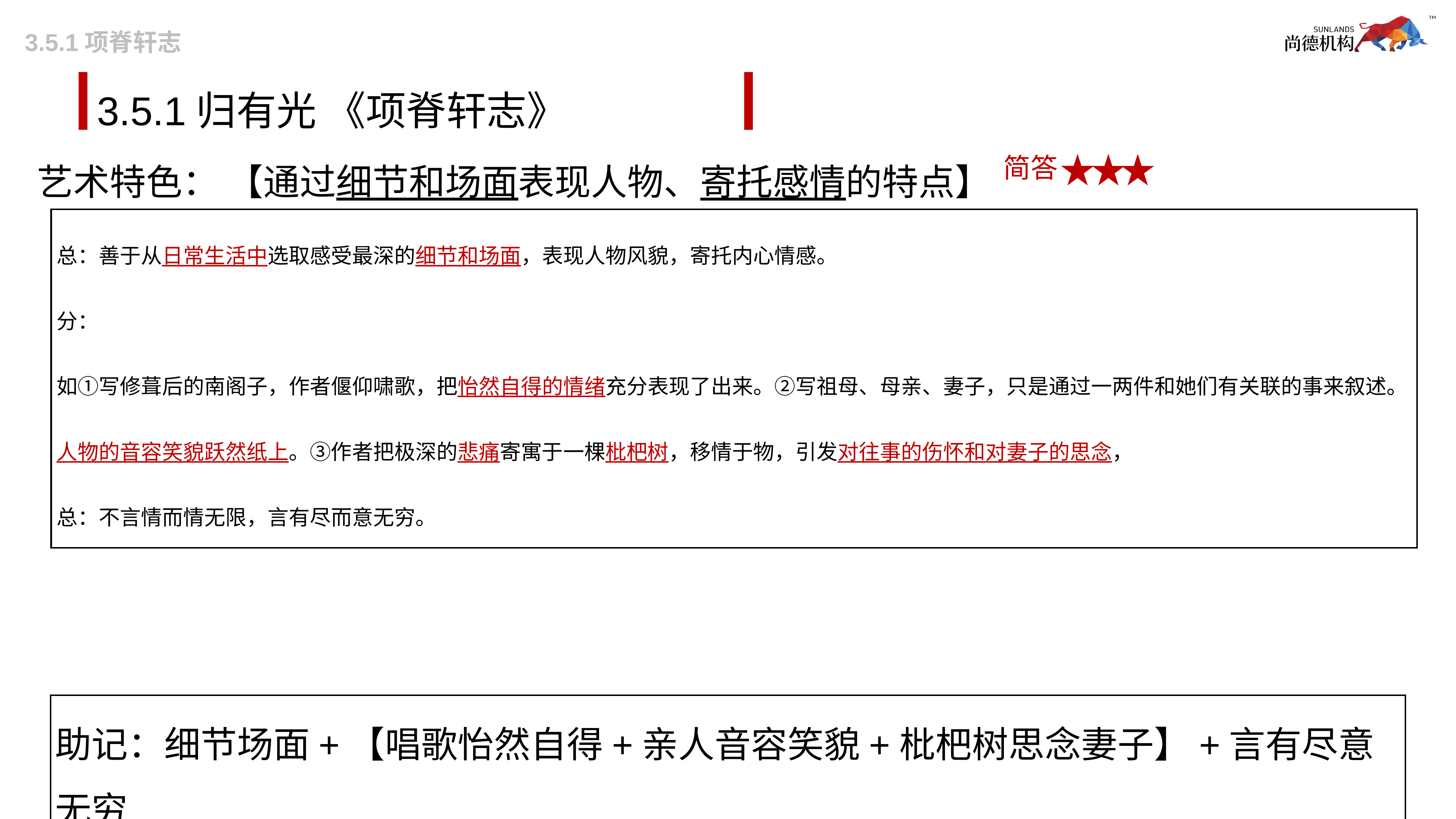

3.5.1项脊轩志
# 3.5.1归有光 《项脊轩志》
简答
艺术特色： 【通过细节和场面表现人物、寄托感情的特点】

总：善于从日常生活中选取感受最深的细节和场面，表现人物风貌，寄托内心情感。
分：
如①写修葺后的南阁子，作者偃仰啸歌，把怡然自得的情绪充分表现了出来。②写祖母、母亲、妻子，只是通过一两件和她们有关联的事来叙述。人物的音容笑貌跃然纸上。③作者把极深的悲痛寄寓于一棵枇杷树，移情于物，引发对往事的伤怀和对妻子的思念，
总：不言情而情无限，言有尽而意无穷。
助记：细节场面+【唱歌怡然自得+亲人音容笑貌+枇杷树思念妻子】+言有尽意无穷